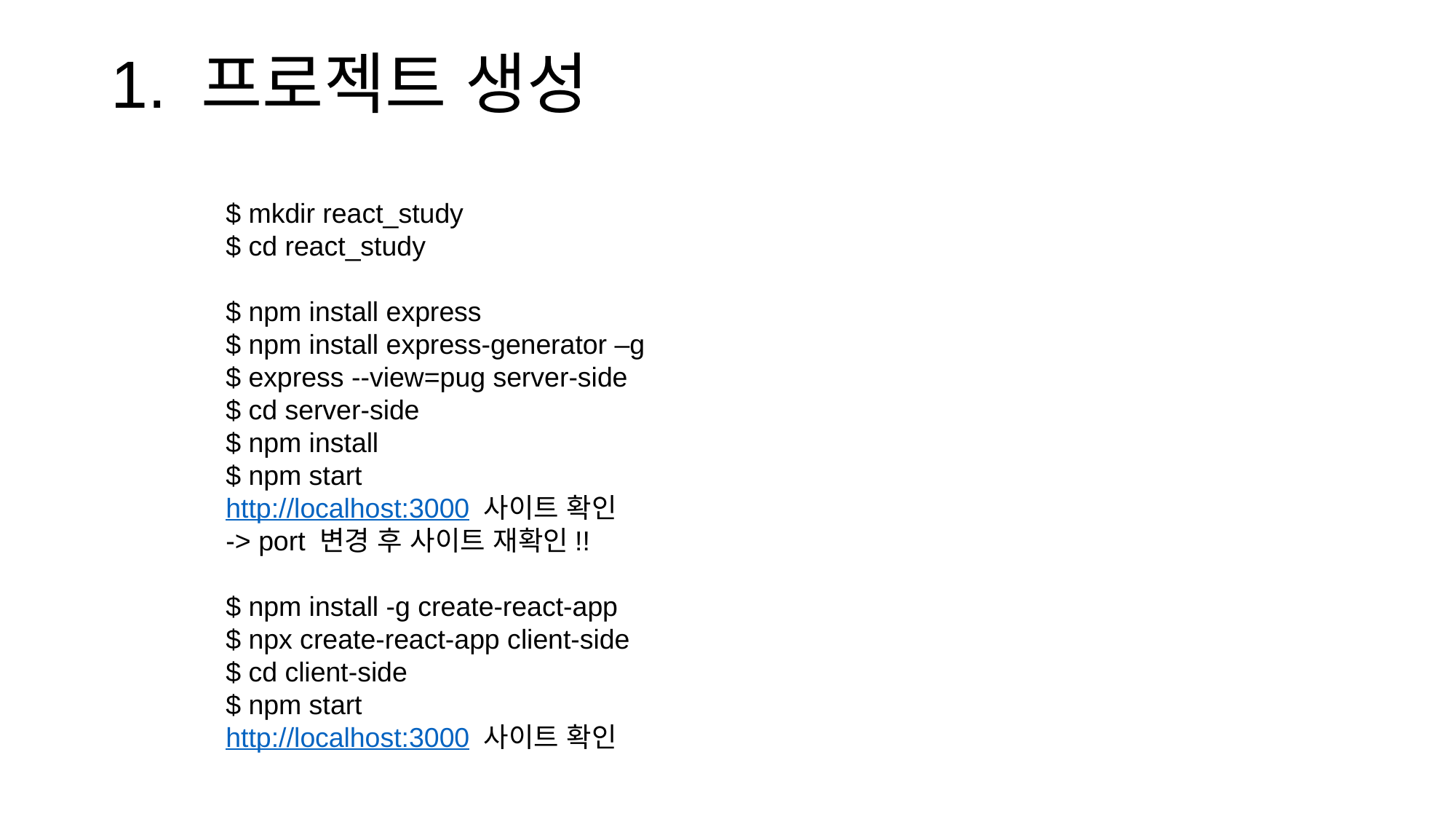

# 1. 프로젝트 생성
$ mkdir react_study
$ cd react_study

$ npm install express
$ npm install express-generator –g
$ express --view=pug server-side
$ cd server-side
$ npm install
$ npm start
http://localhost:3000 사이트 확인
-> port 변경 후 사이트 재확인!!

$ npm install -g create-react-app
$ npx create-react-app client-side
$ cd client-side
$ npm start
http://localhost:3000 사이트 확인